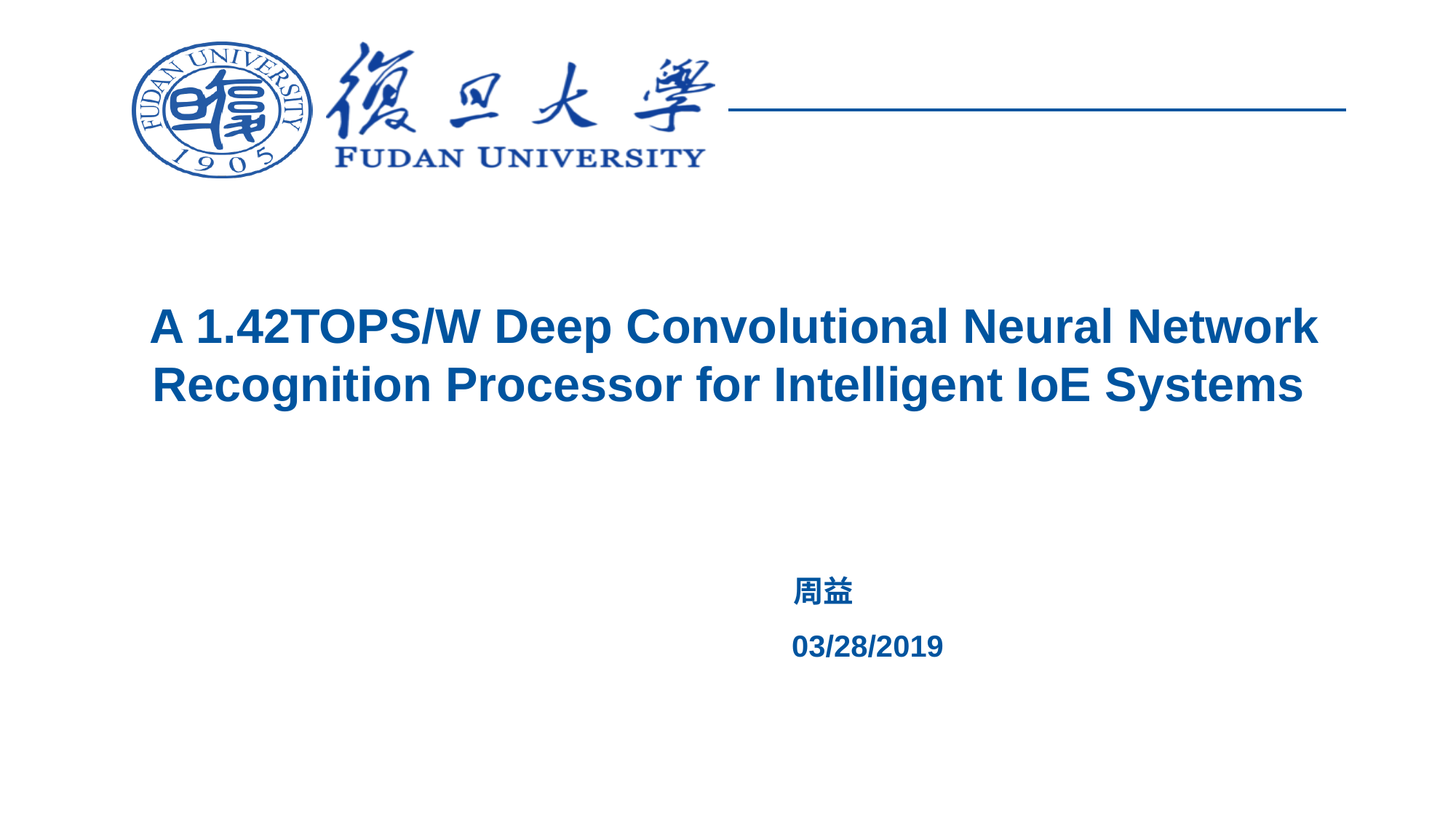

# A 1.42TOPS/W Deep Convolutional Neural Network Recognition Processor for Intelligent IoE Systems
周益
03/28/2019